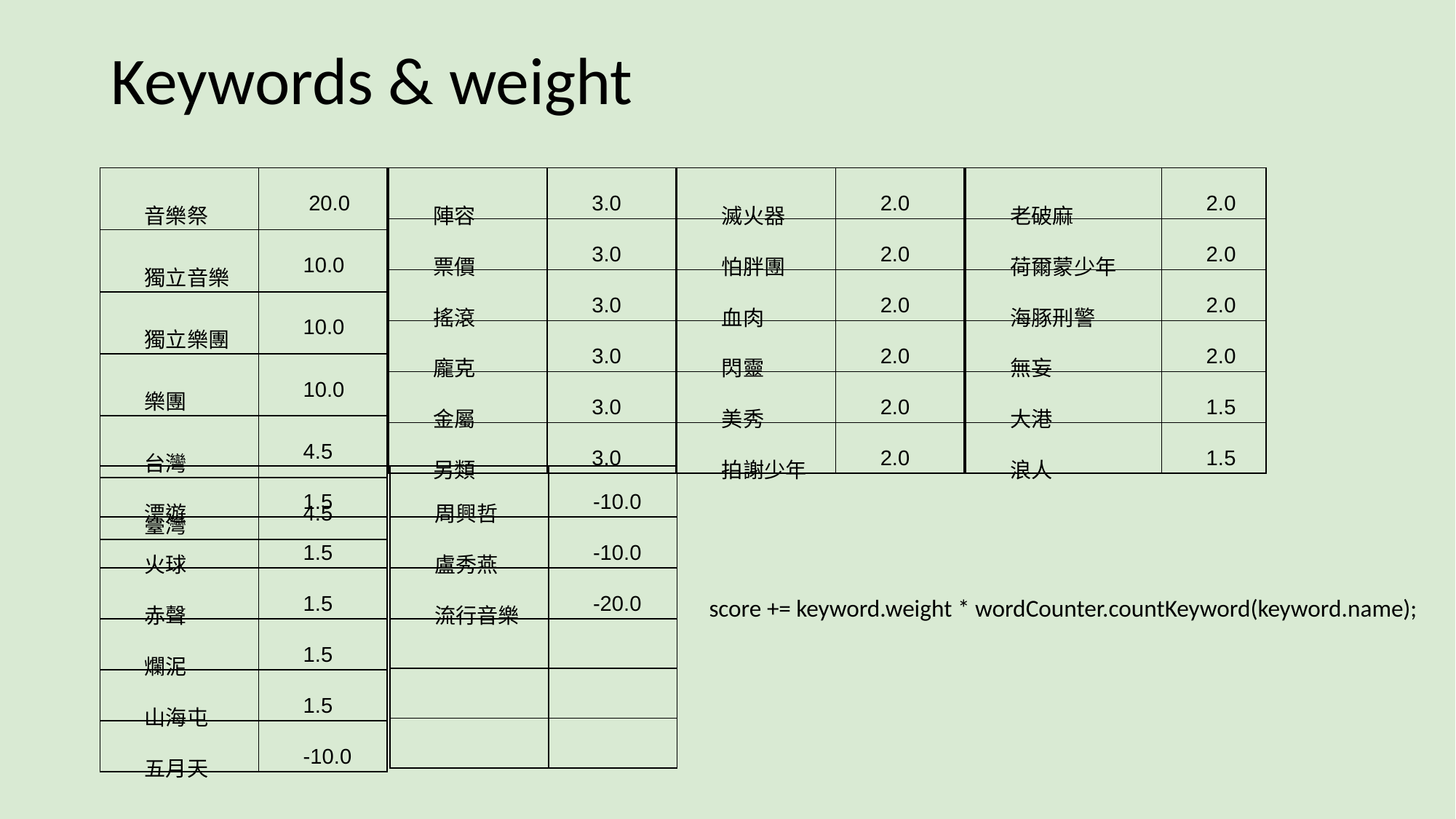

# Keywords & weight
| 音樂祭 | 20.0 |
| --- | --- |
| 獨立音樂 | 10.0 |
| 獨立樂團 | 10.0 |
| 樂團 | 10.0 |
| 台灣 | 4.5 |
| 臺灣 | 4.5 |
| 陣容 | 3.0 |
| --- | --- |
| 票價 | 3.0 |
| 搖滾 | 3.0 |
| 龐克 | 3.0 |
| 金屬 | 3.0 |
| 另類 | 3.0 |
| 滅火器 | 2.0 |
| --- | --- |
| 怕胖團 | 2.0 |
| 血肉 | 2.0 |
| 閃靈 | 2.0 |
| 美秀 | 2.0 |
| 拍謝少年 | 2.0 |
| 老破麻 | 2.0 |
| --- | --- |
| 荷爾蒙少年 | 2.0 |
| 海豚刑警 | 2.0 |
| 無妄 | 2.0 |
| 大港 | 1.5 |
| 浪人 | 1.5 |
| 漂遊 | 1.5 |
| --- | --- |
| 火球 | 1.5 |
| 赤聲 | 1.5 |
| 爛泥 | 1.5 |
| 山海屯 | 1.5 |
| 五月天 | -10.0 |
| 周興哲 | -10.0 |
| --- | --- |
| 盧秀燕 | -10.0 |
| 流行音樂 | -20.0 |
|  |  |
|  |  |
|  |  |

score += keyword.weight * wordCounter.countKeyword(keyword.name);